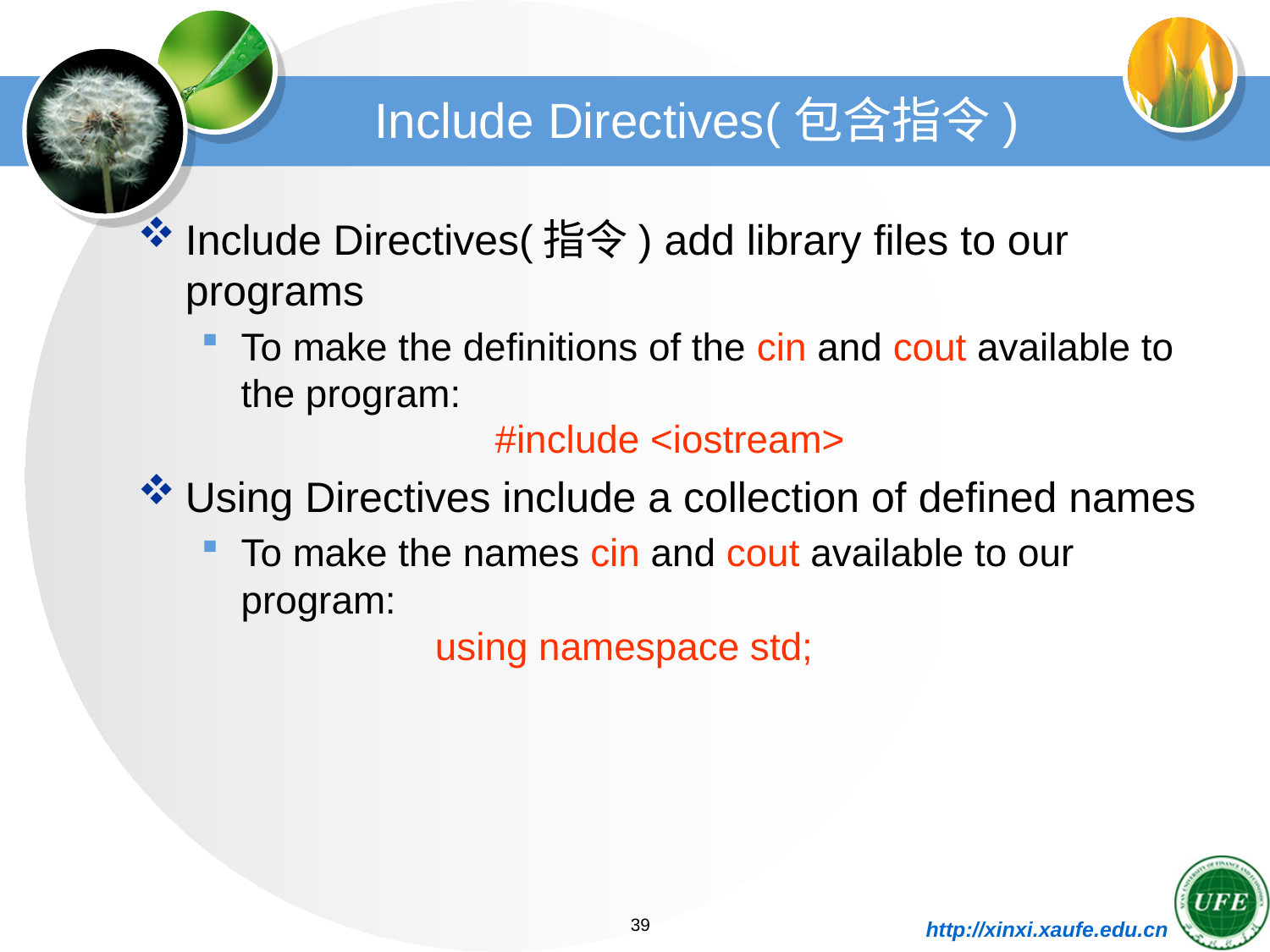

# Include Directives(包含指令)
Include Directives(指令) add library files to our programs
To make the definitions of the cin and cout available to
the program:
 		#include <iostream>
Using Directives include a collection of defined names
To make the names cin and cout available to our program:
                  using namespace std;
39
http://xinxi.xaufe.edu.cn